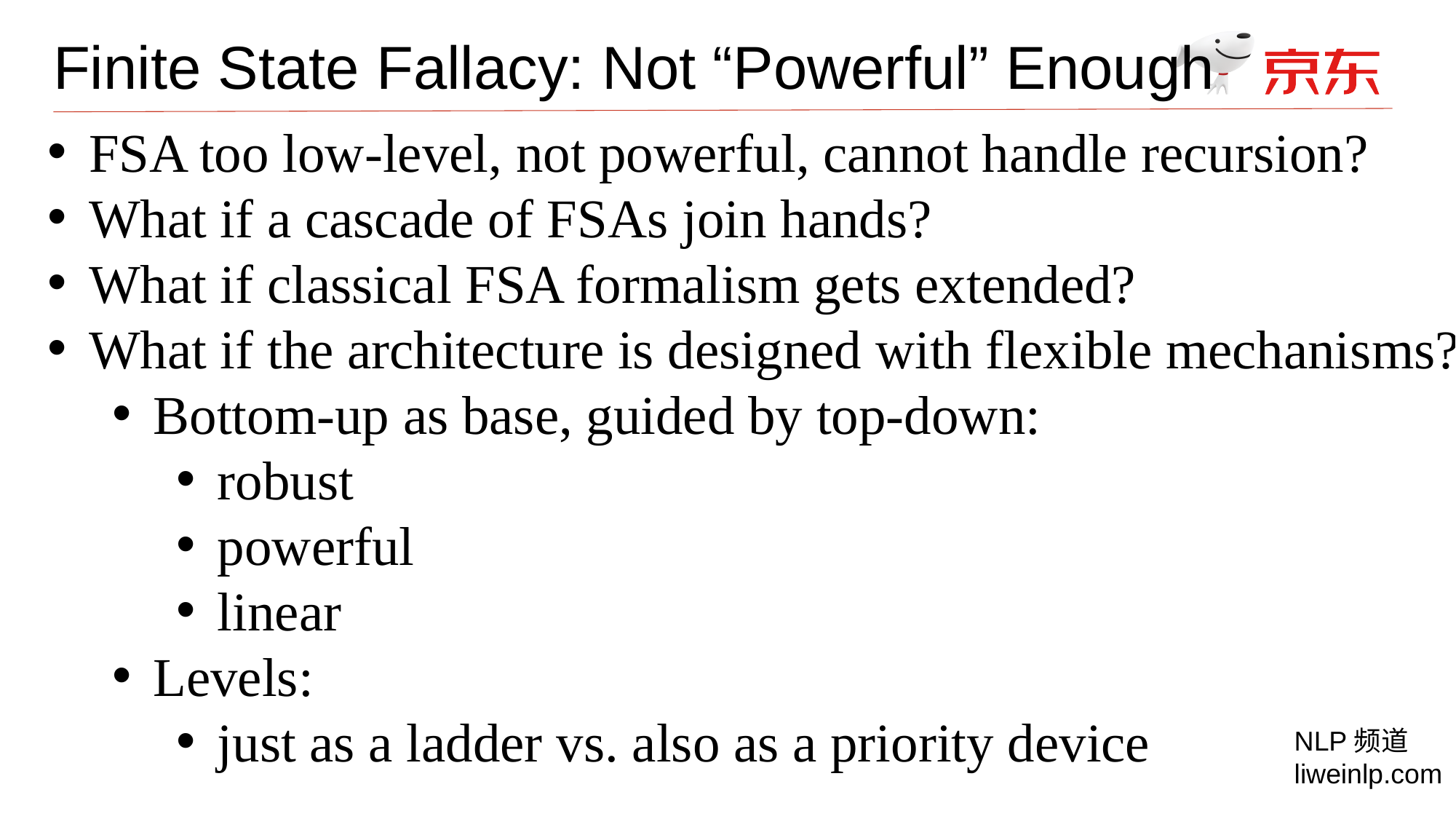

Finite State Fallacy: Not “Powerful” Enough
FSA too low-level, not powerful, cannot handle recursion?
What if a cascade of FSAs join hands?
What if classical FSA formalism gets extended?
What if the architecture is designed with flexible mechanisms?
Bottom-up as base, guided by top-down:
robust
powerful
linear
Levels:
just as a ladder vs. also as a priority device

NLP频道 liweinlp.com